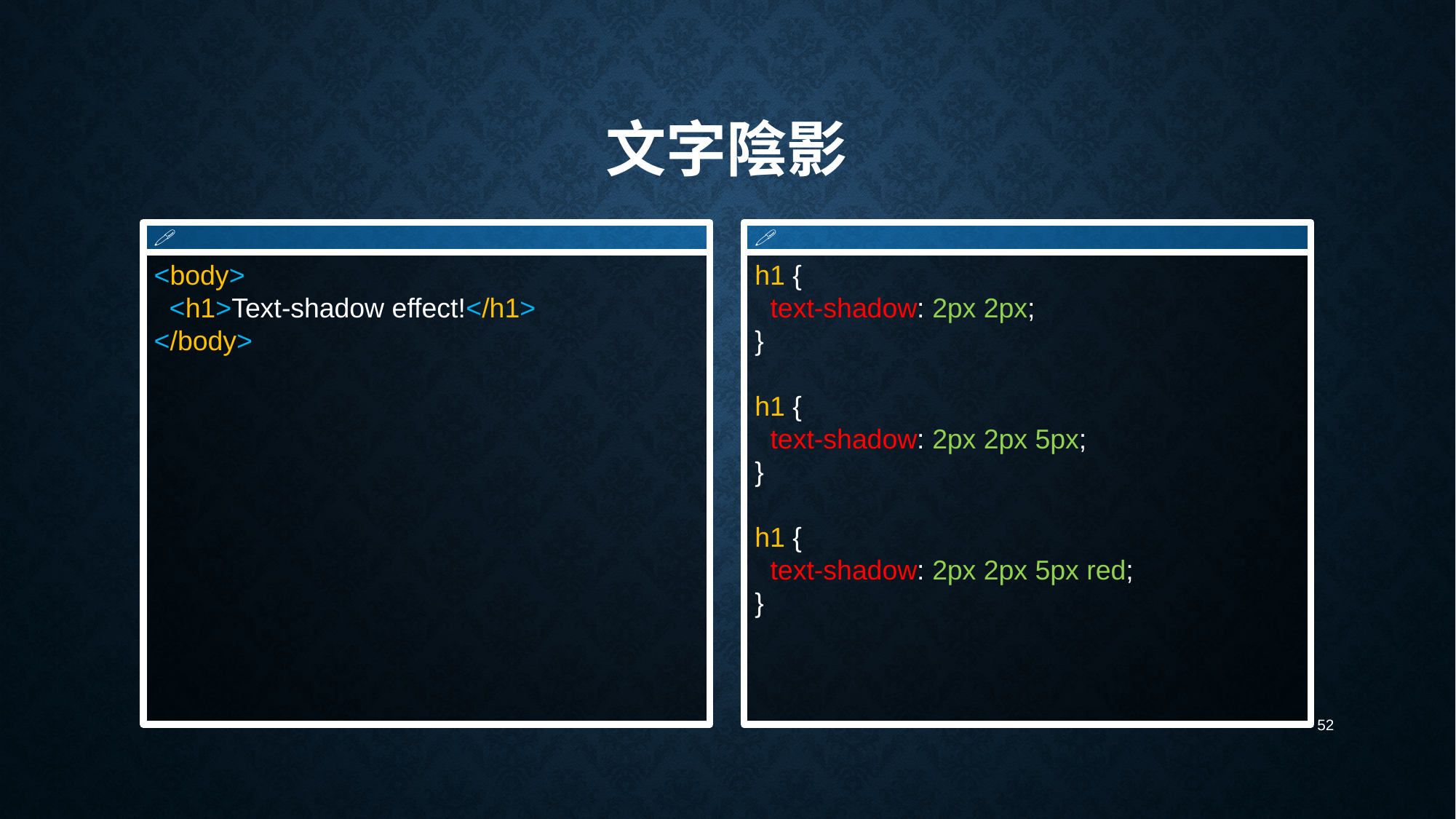

# 文字陰影
🖊
<body>
  <h1>Text-shadow effect!</h1>
</body>
🖊
h1 {
  text-shadow: 2px 2px;
}

h1 {
  text-shadow: 2px 2px 5px;
}

h1 {
  text-shadow: 2px 2px 5px red;
}

52